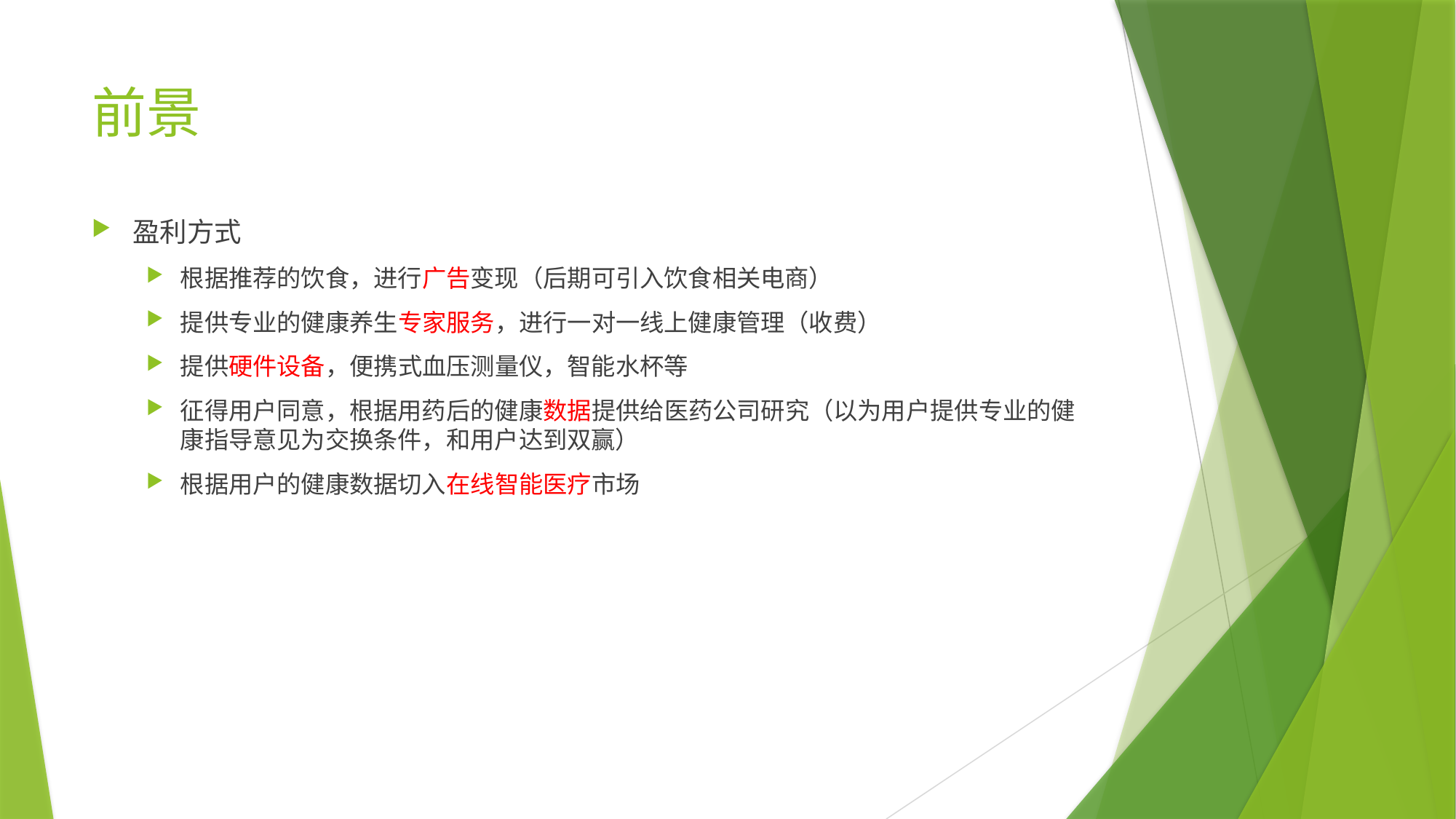

# 前景
盈利方式
根据推荐的饮食，进行广告变现（后期可引入饮食相关电商）
提供专业的健康养生专家服务，进行一对一线上健康管理（收费）
提供硬件设备，便携式血压测量仪，智能水杯等
征得用户同意，根据用药后的健康数据提供给医药公司研究（以为用户提供专业的健康指导意见为交换条件，和用户达到双赢）
根据用户的健康数据切入在线智能医疗市场